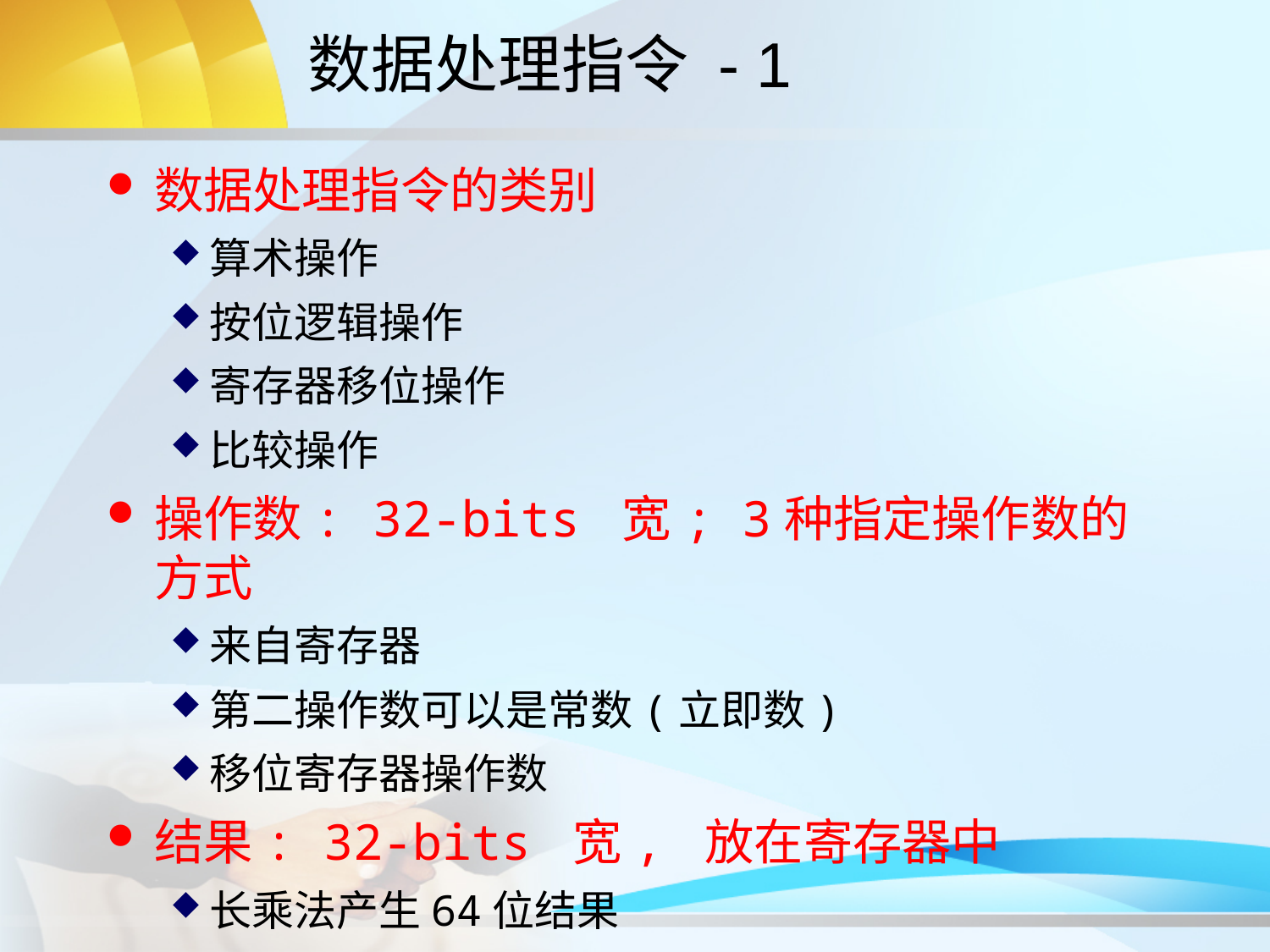

# 数据处理指令 - 1
数据处理指令的类别
算术操作
按位逻辑操作
寄存器移位操作
比较操作
操作数: 32-bits 宽; 3种指定操作数的方式
来自寄存器
第二操作数可以是常数(立即数)
移位寄存器操作数
结果: 32-bits 宽, 放在寄存器中
长乘法产生64位结果